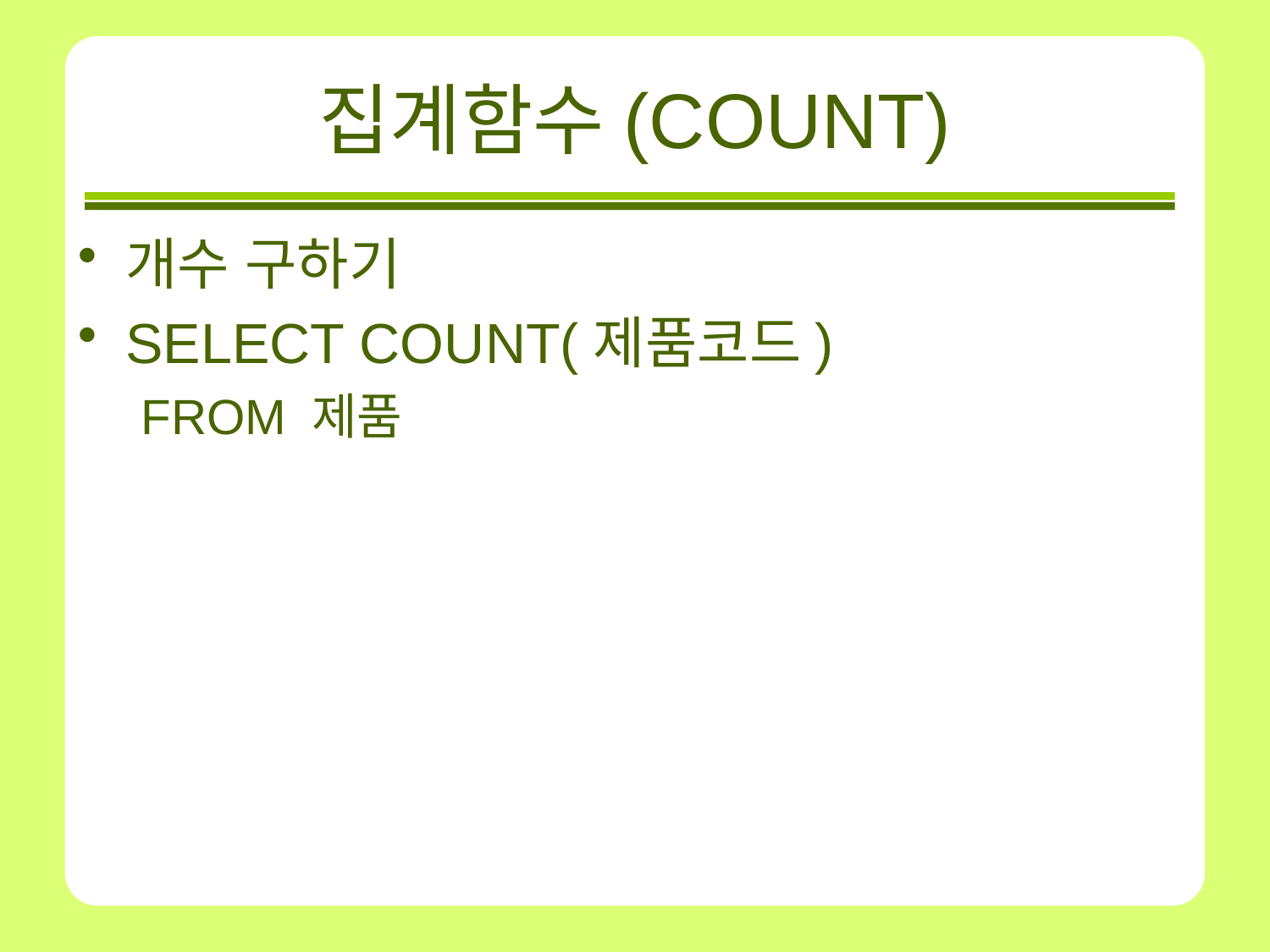

# 집계함수(COUNT)
개수 구하기
SELECT COUNT(제품코드)
FROM 제품